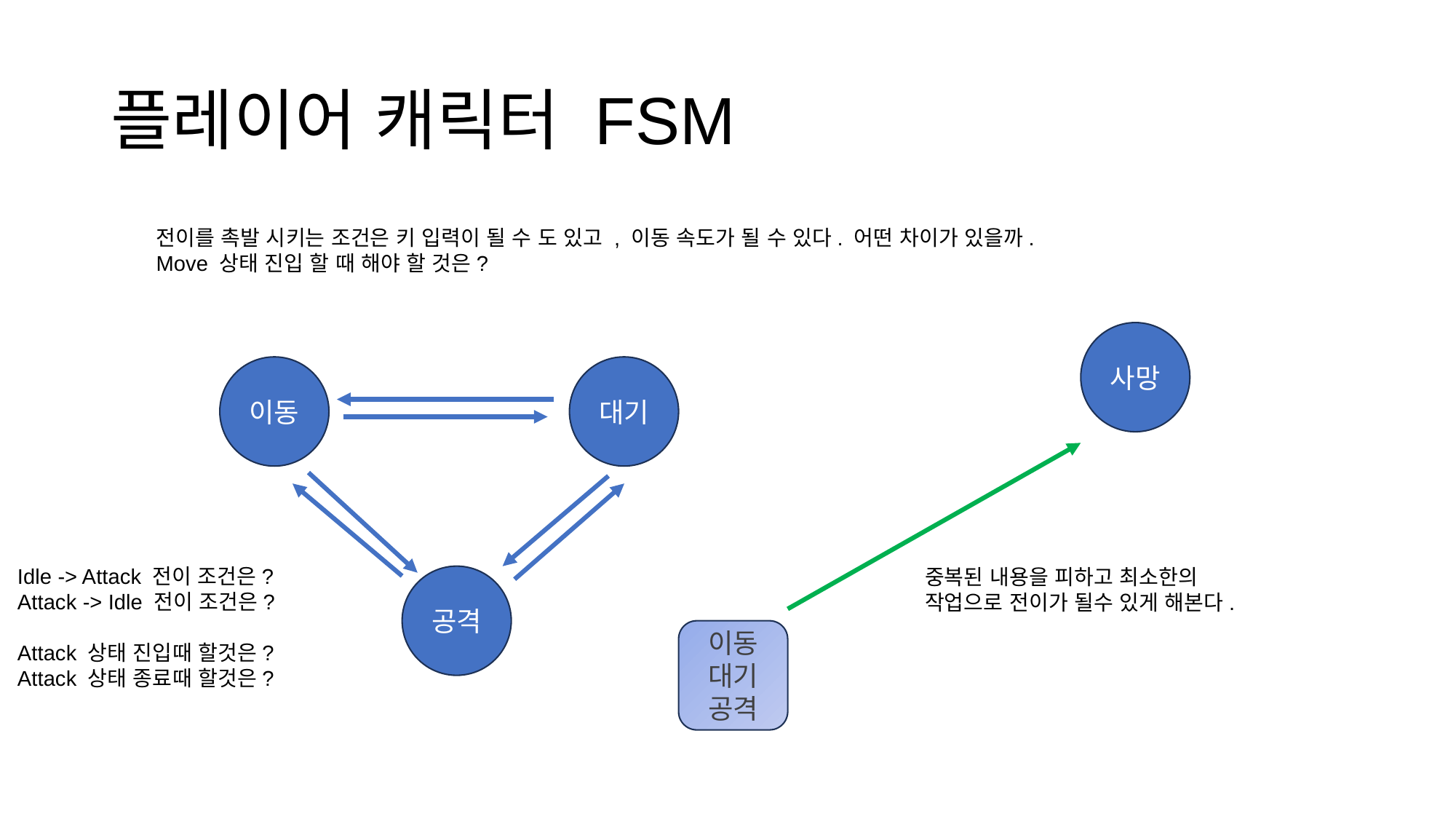

# 플레이어 캐릭터 FSM
전이를 촉발 시키는 조건은 키 입력이 될 수 도 있고 , 이동 속도가 될 수 있다. 어떤 차이가 있을까.
Move 상태 진입 할 때 해야 할 것은?
사망
이동
대기
Idle -> Attack 전이 조건은?
Attack -> Idle 전이 조건은?

Attack 상태 진입때 할것은?
Attack 상태 종료때 할것은?
중복된 내용을 피하고 최소한의
작업으로 전이가 될수 있게 해본다.
공격
이동
대기
공격